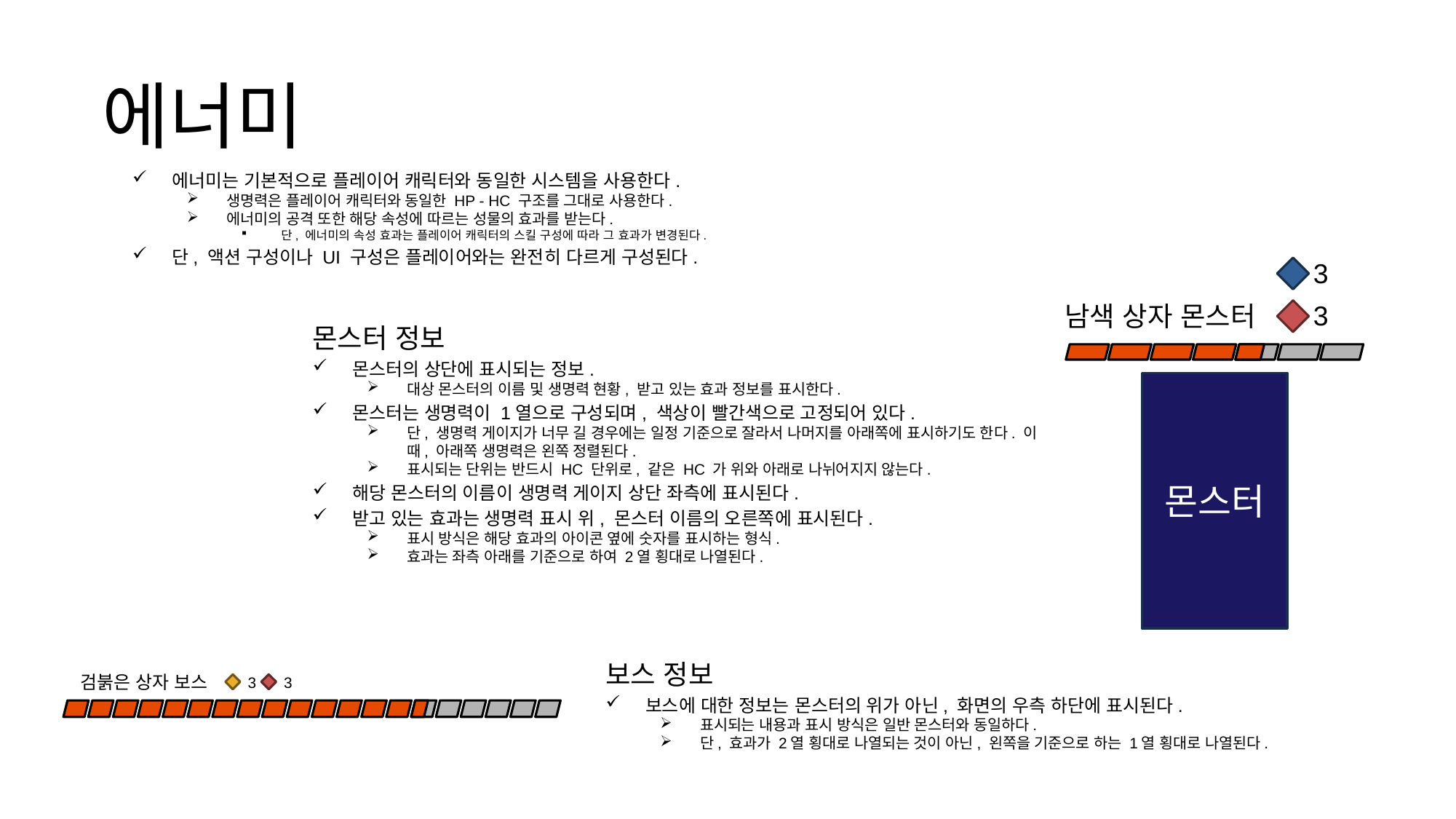

에너미
에너미는 기본적으로 플레이어 캐릭터와 동일한 시스템을 사용한다.
생명력은 플레이어 캐릭터와 동일한 HP - HC 구조를 그대로 사용한다.
에너미의 공격 또한 해당 속성에 따르는 성물의 효과를 받는다.
단, 에너미의 속성 효과는 플레이어 캐릭터의 스킬 구성에 따라 그 효과가 변경된다.

단, 액션 구성이나 UI 구성은 플레이어와는 완전히 다르게 구성된다.
3

3

남색 상자 몬스터
남색 상자 몬스터
몬스터 정보

몬스터의 상단에 표시되는 정보.
대상 몬스터의 이름 및 생명력 현황, 받고 있는 효과 정보를 표시한다.

몬스터는 생명력이 1열으로 구성되며, 색상이 빨간색으로 고정되어 있다.
단, 생명력 게이지가 너무 길 경우에는 일정 기준으로 잘라서 나머지를 아래쪽에 표시하기도 한다. 이 때, 아래쪽 생명력은 왼쪽 정렬된다.
표시되는 단위는 반드시 HC 단위로, 같은 HC 가 위와 아래로 나뉘어지지 않는다.

해당 몬스터의 이름이 생명력 게이지 상단 좌측에 표시된다.

받고 있는 효과는 생명력 표시 위, 몬스터 이름의 오른쪽에 표시된다.
표시 방식은 해당 효과의 아이콘 옆에 숫자를 표시하는 형식.
효과는 좌측 아래를 기준으로 하여 2열 횡대로 나열된다.

몬스터
보스 정보

보스에 대한 정보는 몬스터의 위가 아닌, 화면의 우측 하단에 표시된다.
표시되는 내용과 표시 방식은 일반 몬스터와 동일하다.
단, 효과가 2열 횡대로 나열되는 것이 아닌, 왼쪽을 기준으로 하는 1열 횡대로 나열된다.
검붉은 상자 보스
검붉은 상자 보스

3

3